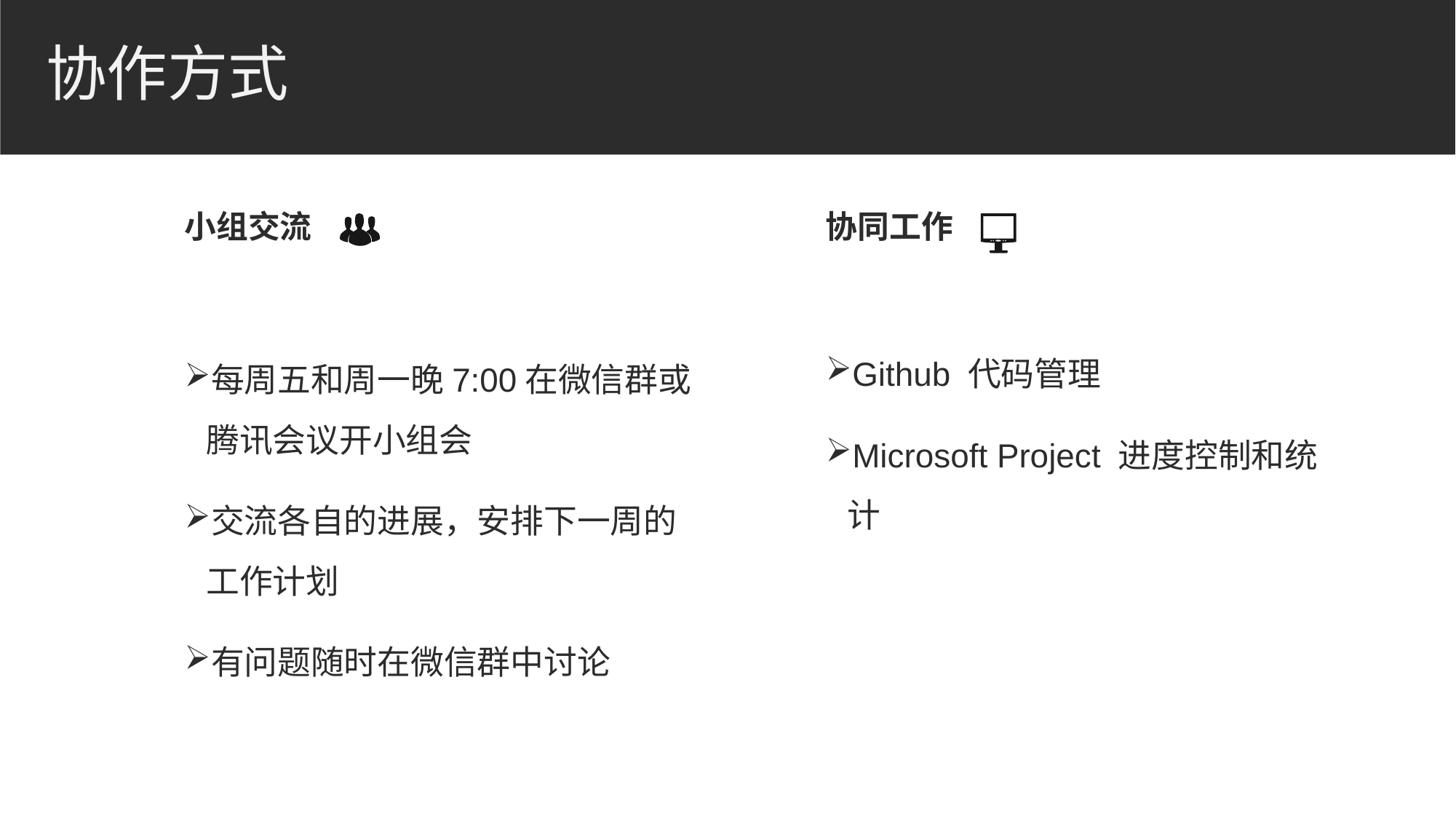

# 协作方式
小组交流
协同工作

Github 代码管理
Microsoft Project 进度控制和统计

每周五和周一晚7:00在微信群或腾讯会议开小组会
交流各自的进展，安排下一周的工作计划
有问题随时在微信群中讨论